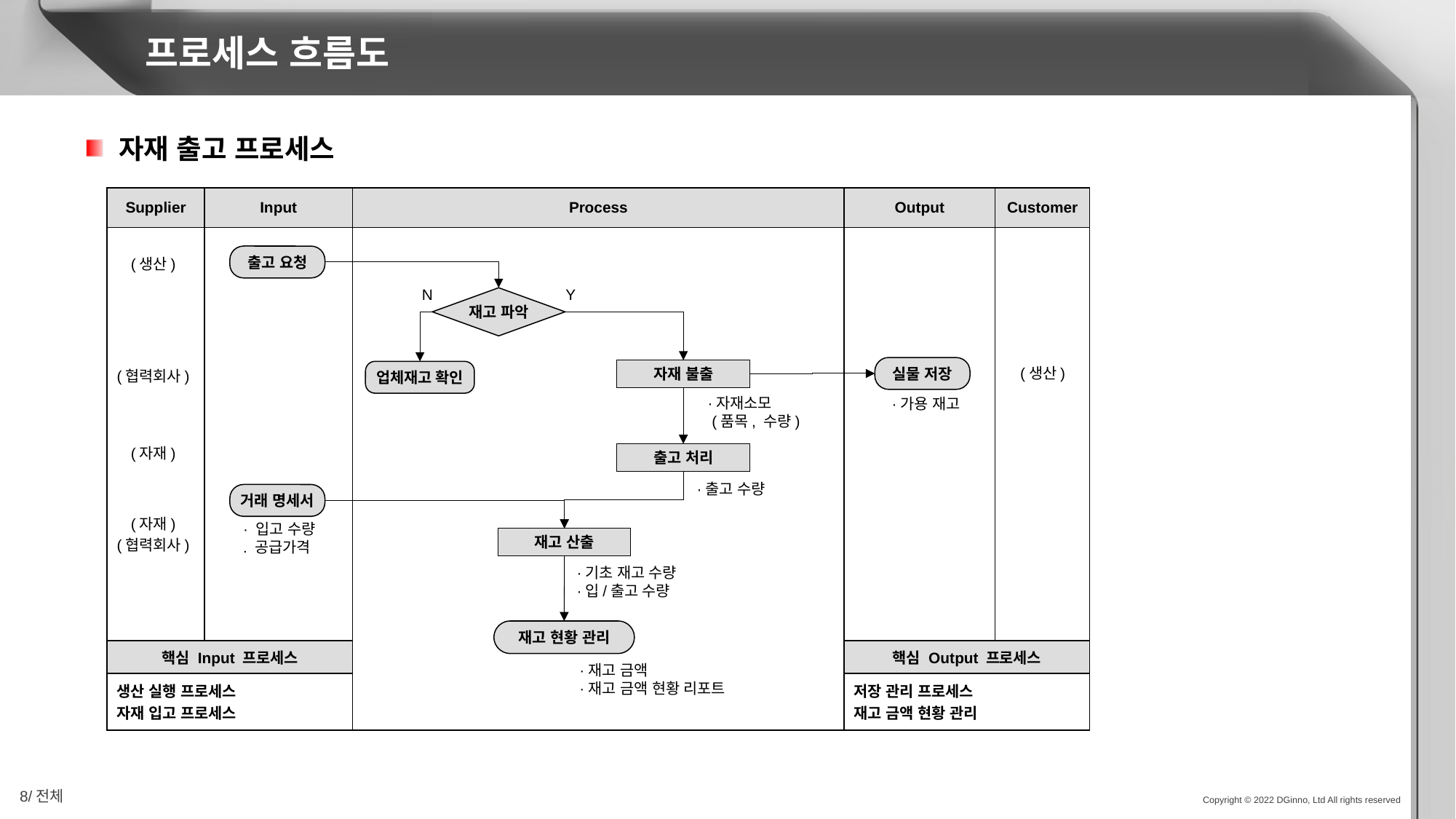

프로세스 흐름도
 자재 출고 프로세스
| Supplier | Input | Process | Output | Customer |
| --- | --- | --- | --- | --- |
|  |  |  |  |  |
| 핵심 Input 프로세스 |  |  | 핵심 Output 프로세스 |  |
| 생산 실행 프로세스 자재 입고 프로세스 |  |  | 저장 관리 프로세스 재고 금액 현황 관리 |  |
출고 요청
(생산)
Y
N
재고 파악
실물 저장
자재 불출
업체재고 확인
(생산)
(협력회사)
·가용 재고
·자재소모
 (품목, 수량)
(자재)
출고 처리
·출고 수량
거래 명세서
(자재)
· 입고 수량
. 공급가격
재고 산출
(협력회사)
·기초 재고 수량
·입/출고 수량
재고 현황 관리
·재고 금액
·재고 금액 현황 리포트